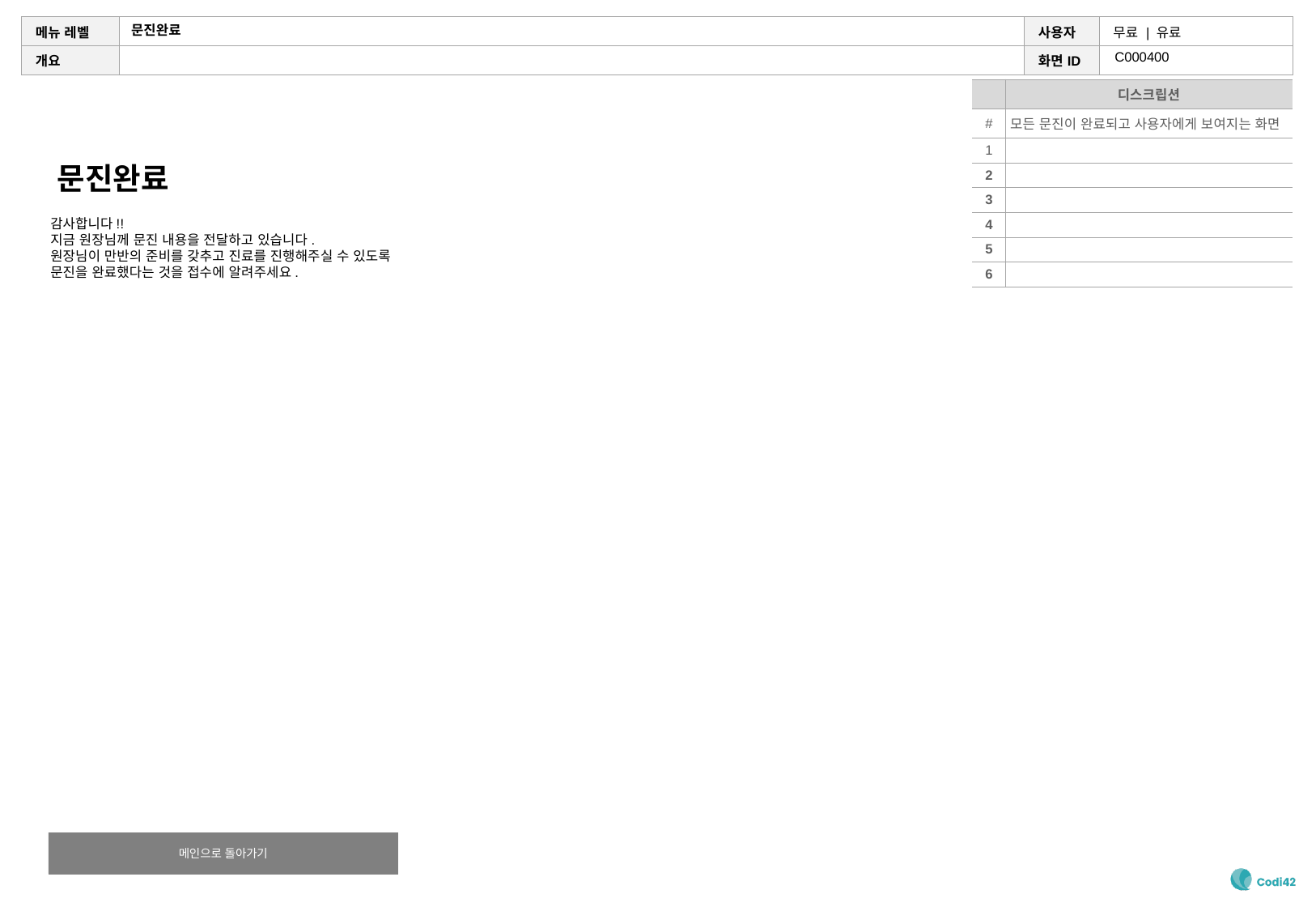

# 문진완료
C000400

|  | 디스크립션 |
| --- | --- |
| # | 모든 문진이 완료되고 사용자에게 보여지는 화면 |
| 1 |  |
| 2 |  |
| 3 |  |
| 4 |  |
| 5 |  |
| 6 |  |
문진완료
감사합니다!!
지금 원장님께 문진 내용을 전달하고 있습니다.
원장님이 만반의 준비를 갖추고 진료를 진행해주실 수 있도록
문진을 완료했다는 것을 접수에 알려주세요.
메인으로 돌아가기